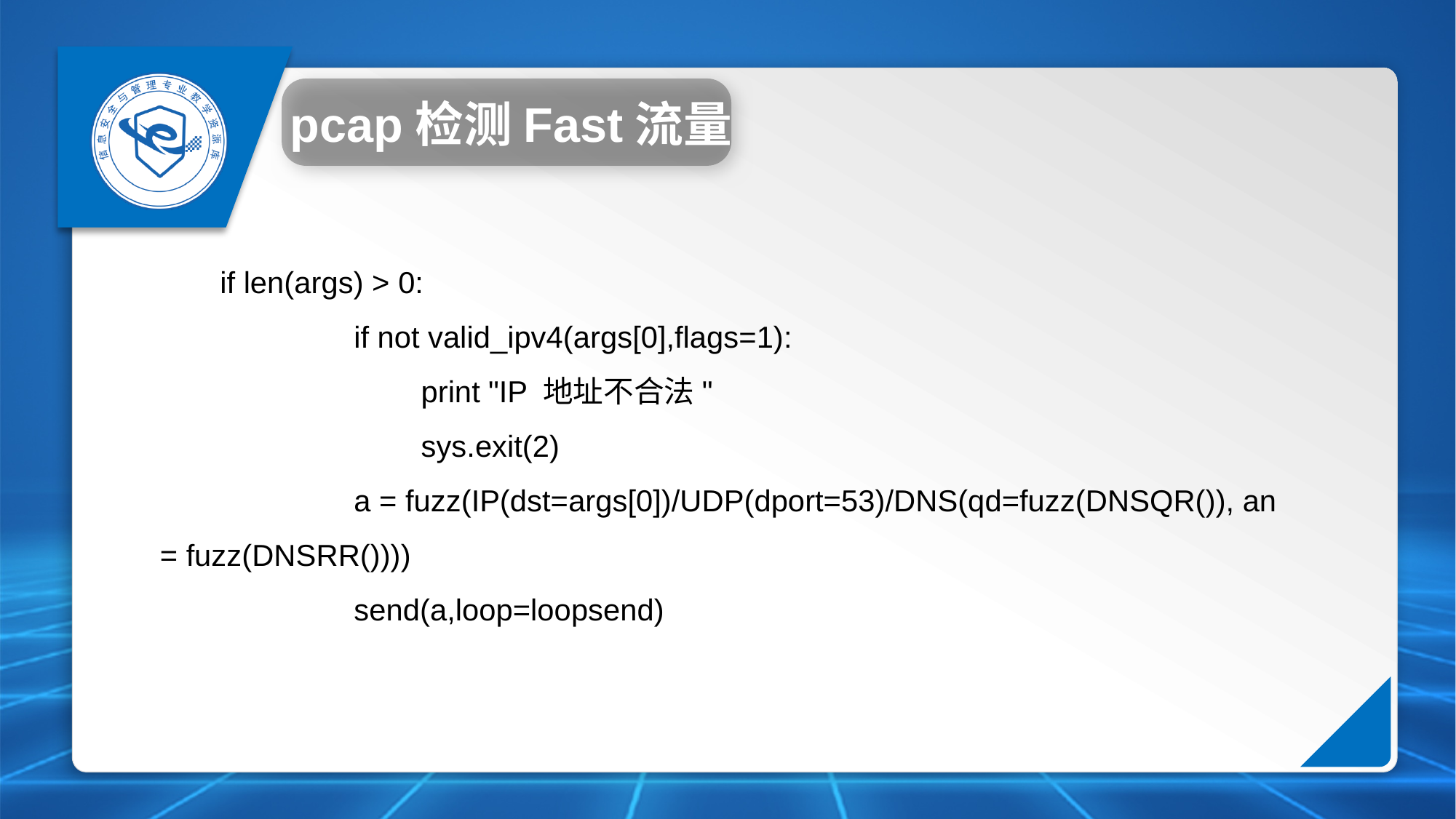

pcap检测Fast流量
if len(args) > 0:
                if not valid_ipv4(args[0],flags=1):
                        print "IP 地址不合法"
                        sys.exit(2)
                a = fuzz(IP(dst=args[0])/UDP(dport=53)/DNS(qd=fuzz(DNSQR()), an = fuzz(DNSRR())))
                send(a,loop=loopsend)